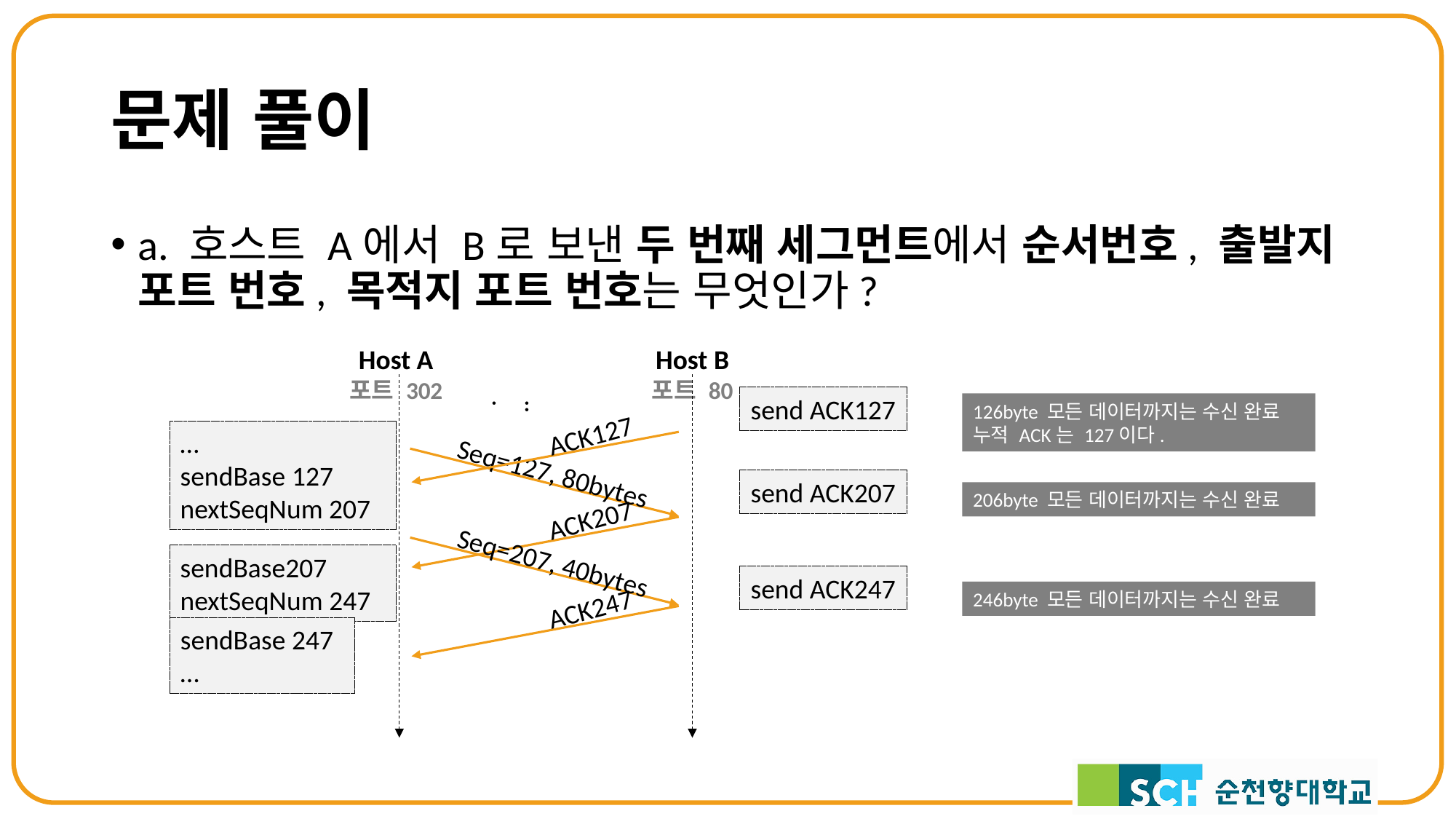

# 문제 풀이
a. 호스트 A에서 B로 보낸 두 번째 세그먼트에서 순서번호, 출발지 포트 번호, 목적지 포트 번호는 무엇인가?
Host A
포트 302
Host B
포트 80
send ACK127
...
126byte 모든 데이터까지는 수신 완료
누적 ACK는 127이다.
ACK127
…
sendBase 127
nextSeqNum 207
Seq=127, 80bytes
send ACK207
206byte 모든 데이터까지는 수신 완료
ACK207
Seq=207, 40bytes
sendBase207
nextSeqNum 247
send ACK247
246byte 모든 데이터까지는 수신 완료
ACK247
sendBase 247
…